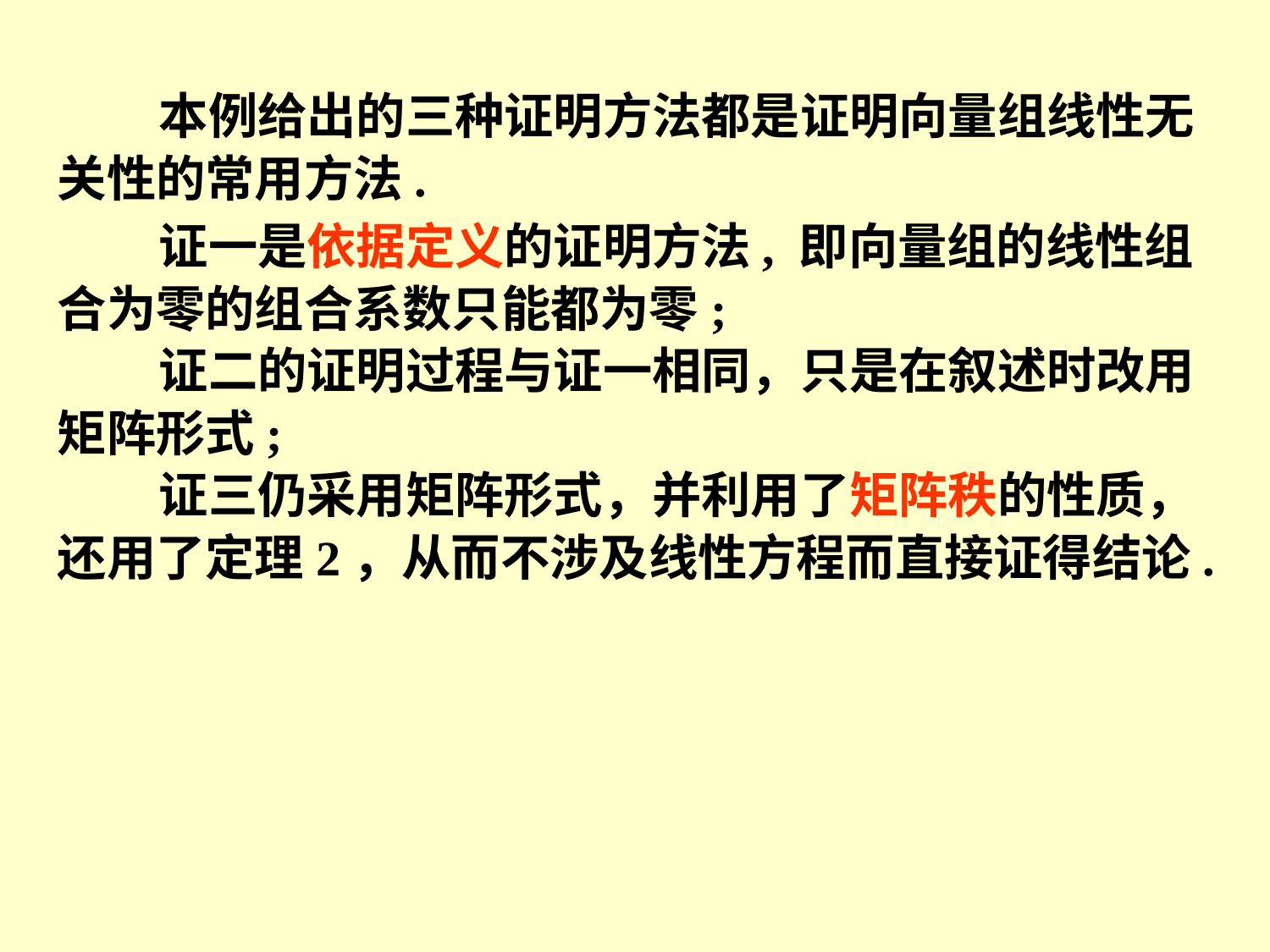

本例给出的三种证明方法都是证明向量组线性无关性的常用方法.
        证一是依据定义的证明方法, 即向量组的线性组合为零的组合系数只能都为零;
        证二的证明过程与证一相同，只是在叙述时改用矩阵形式;
        证三仍采用矩阵形式，并利用了矩阵秩的性质，还用了定理2，从而不涉及线性方程而直接证得结论.